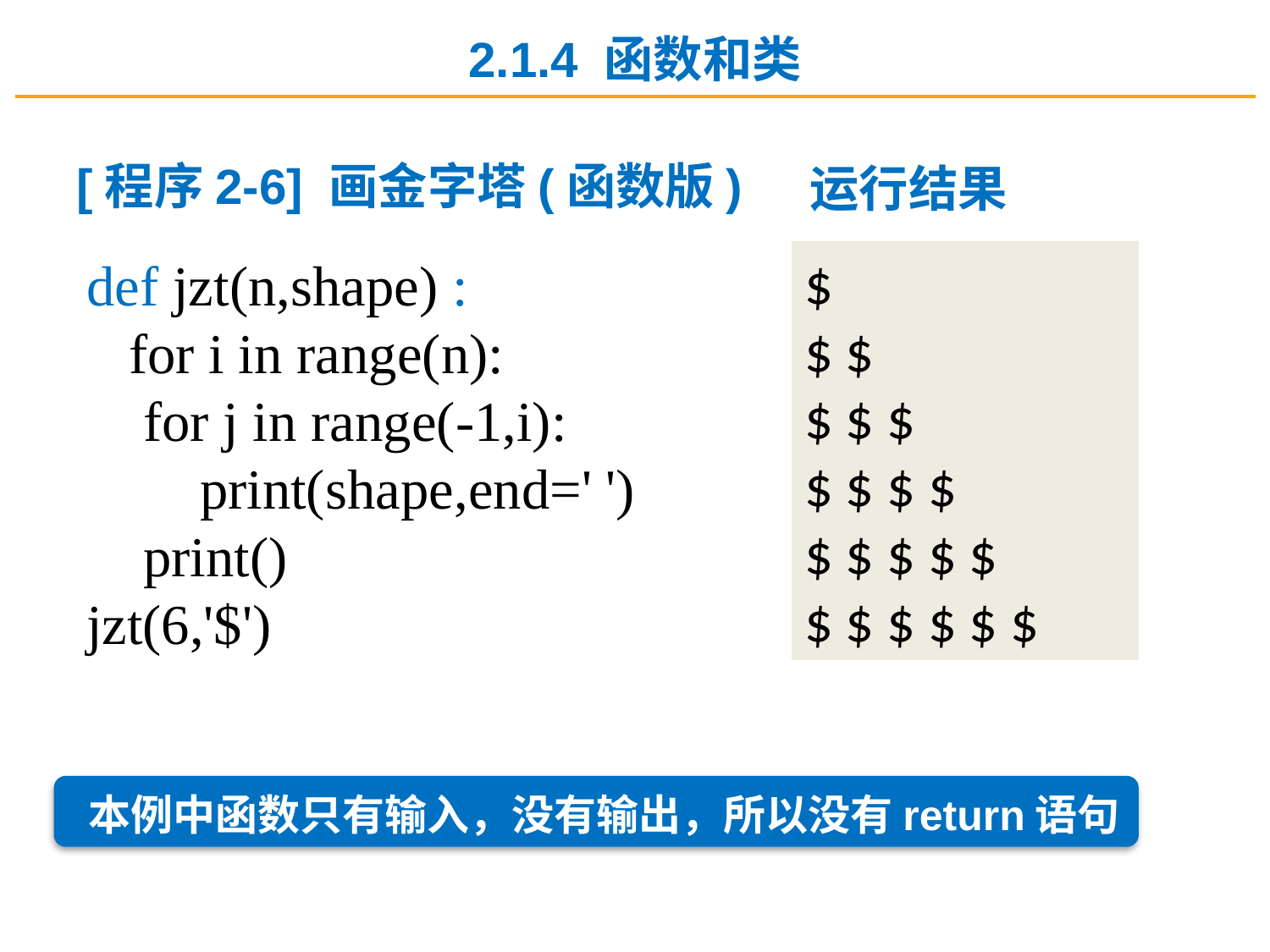

2.1.4 函数和类
[程序2-6] 画金字塔(函数版)
运行结果
def jzt(n,shape) :
   for i in range(n):
    for j in range(-1,i):
        print(shape,end=' ')
    print()
jzt(6,'$')
$
$ $
$ $ $
$ $ $ $
$ $ $ $ $
$ $ $ $ $ $

本例中函数只有输入，没有输出，所以没有return语句